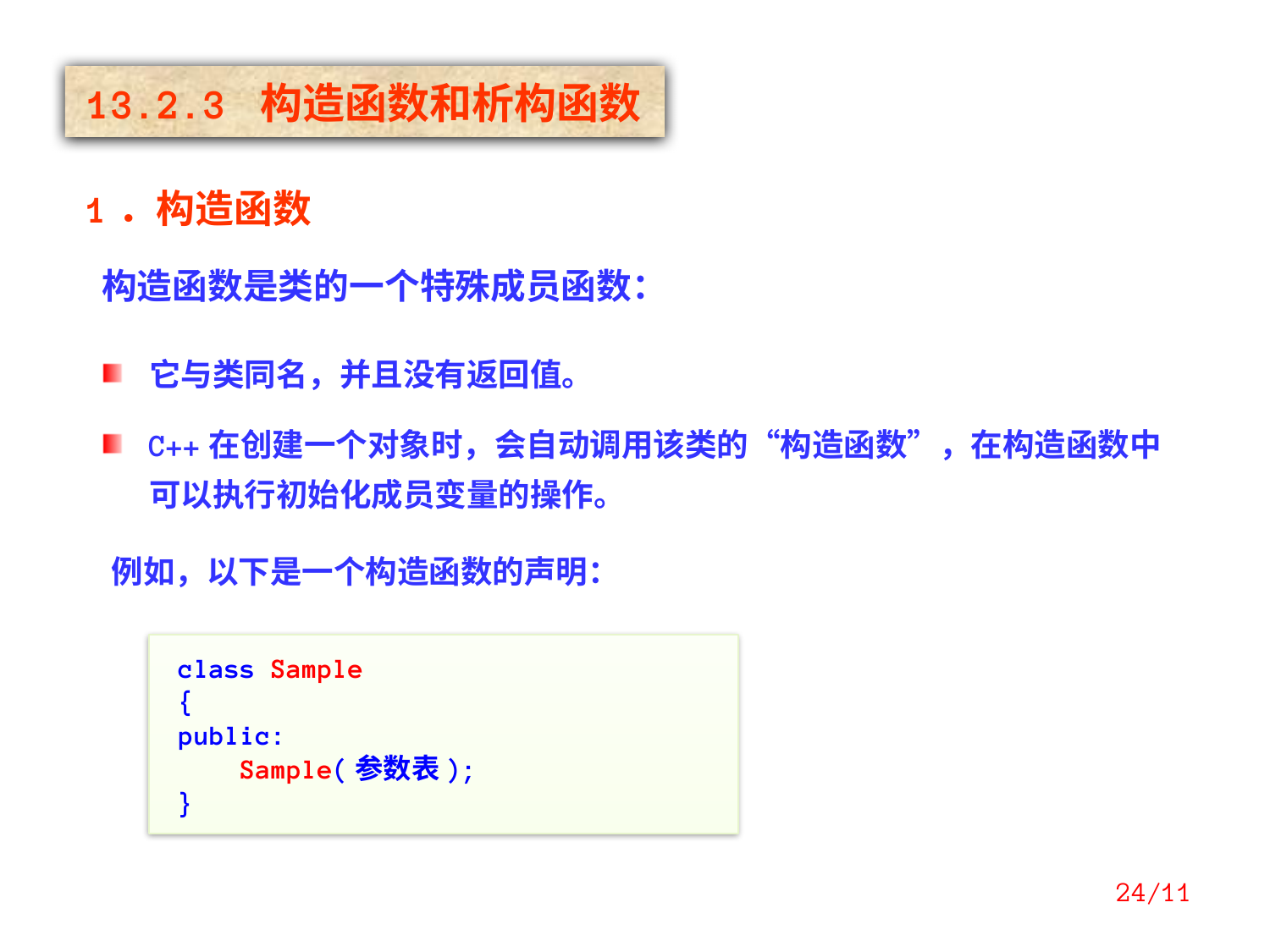

13.2.3 构造函数和析构函数
1．构造函数
构造函数是类的一个特殊成员函数：
它与类同名，并且没有返回值。
C++在创建一个对象时，会自动调用该类的“构造函数”，在构造函数中可以执行初始化成员变量的操作。
例如，以下是一个构造函数的声明：
class Sample
{
public:
    Sample(参数表);
}
24/11